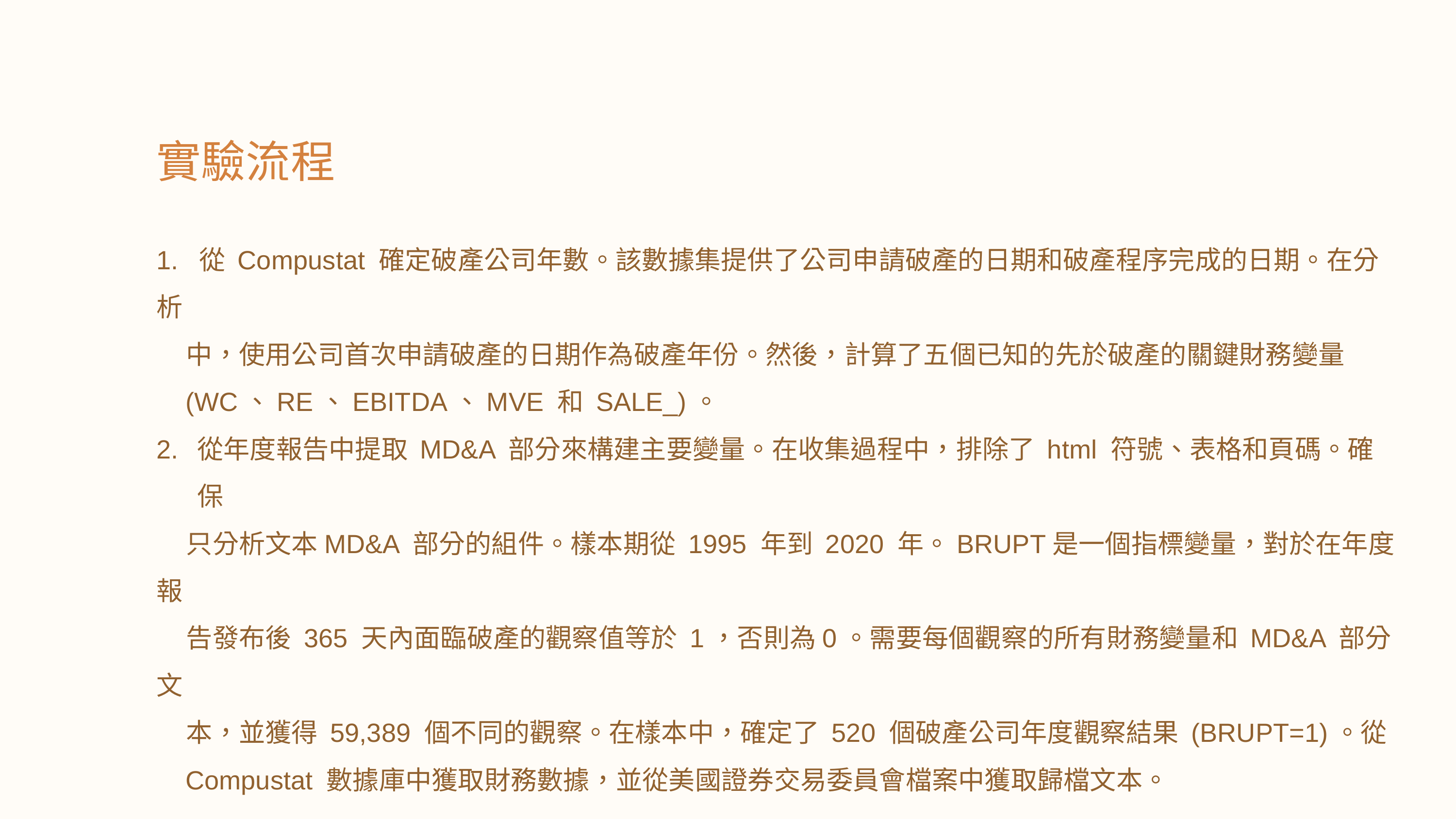

實驗流程
1.  從 Compustat 確定破產公司年數。該數據集提供了公司申請破產的日期和破產程序完成的日期。在分析
    中，使用公司首次申請破產的日期作為破產年份。然後，計算了五個已知的先於破產的關鍵財務變量
    (WC、RE、EBITDA、MVE 和 SALE_)。
從年度報告中提取 MD&A 部分來構建主要變量。在收集過程中，排除了 html 符號、表格和頁碼。確保
    只分析文本MD&A 部分的組件。樣本期從 1995 年到 2020 年。BRUPT是一個指標變量，對於在年度報
    告發布後 365 天內面臨破產的觀察值等於 1，否則為0。需要每個觀察的所有財務變量和 MD&A 部分文
    本，並獲得 59,389 個不同的觀察。在樣本中，確定了 520 個破產公司年度觀察結果 (BRUPT=1)。從
    Compustat 數據庫中獲取財務數據，並從美國證券交易委員會檔案中獲取歸檔文本。